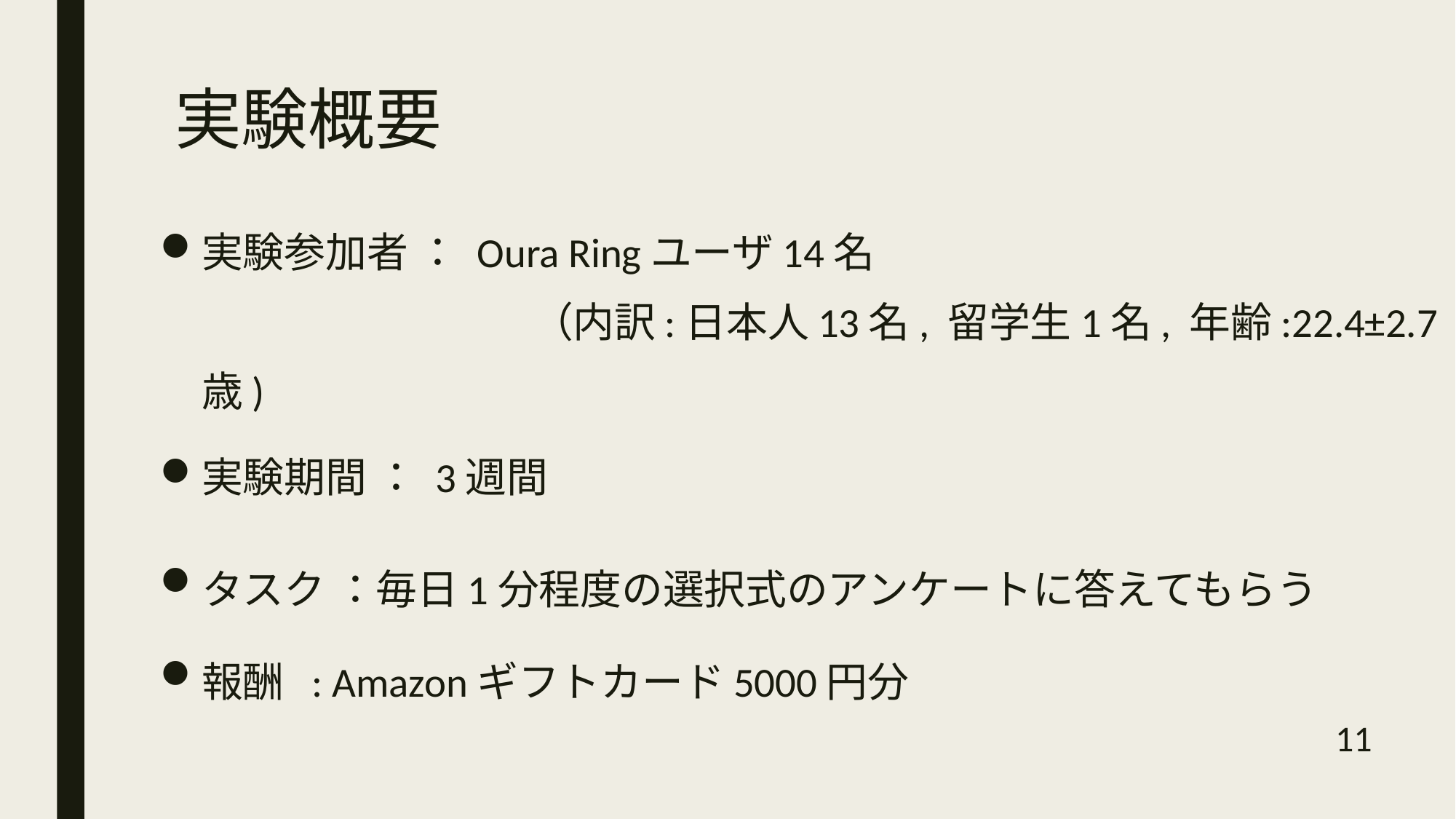

# 実験概要
実験参加者 ： Oura Ringユーザ14名
　　　　　　　　（内訳:日本人13名, 留学生1名, 年齢:22.4±2.7歳)
実験期間 ： 3週間

タスク ：毎日1分程度の選択式のアンケートに答えてもらう

報酬  : Amazonギフトカード5000円分

11